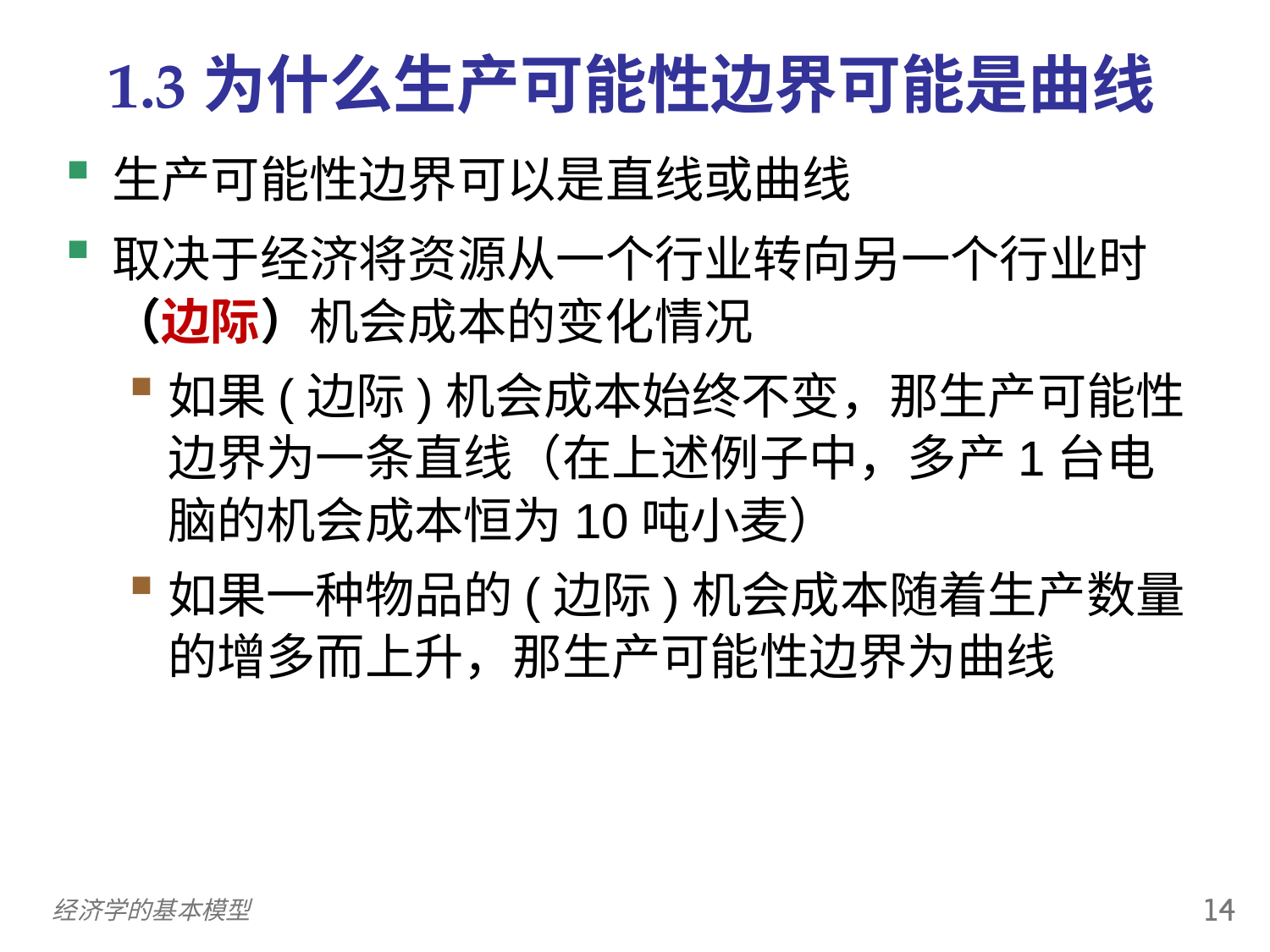

1.3为什么生产可能性边界可能是曲线
生产可能性边界可以是直线或曲线
取决于经济将资源从一个行业转向另一个行业时（边际）机会成本的变化情况
如果(边际)机会成本始终不变，那生产可能性边界为一条直线（在上述例子中，多产1台电脑的机会成本恒为10吨小麦）
如果一种物品的(边际)机会成本随着生产数量的增多而上升，那生产可能性边界为曲线
14
经济学的基本模型